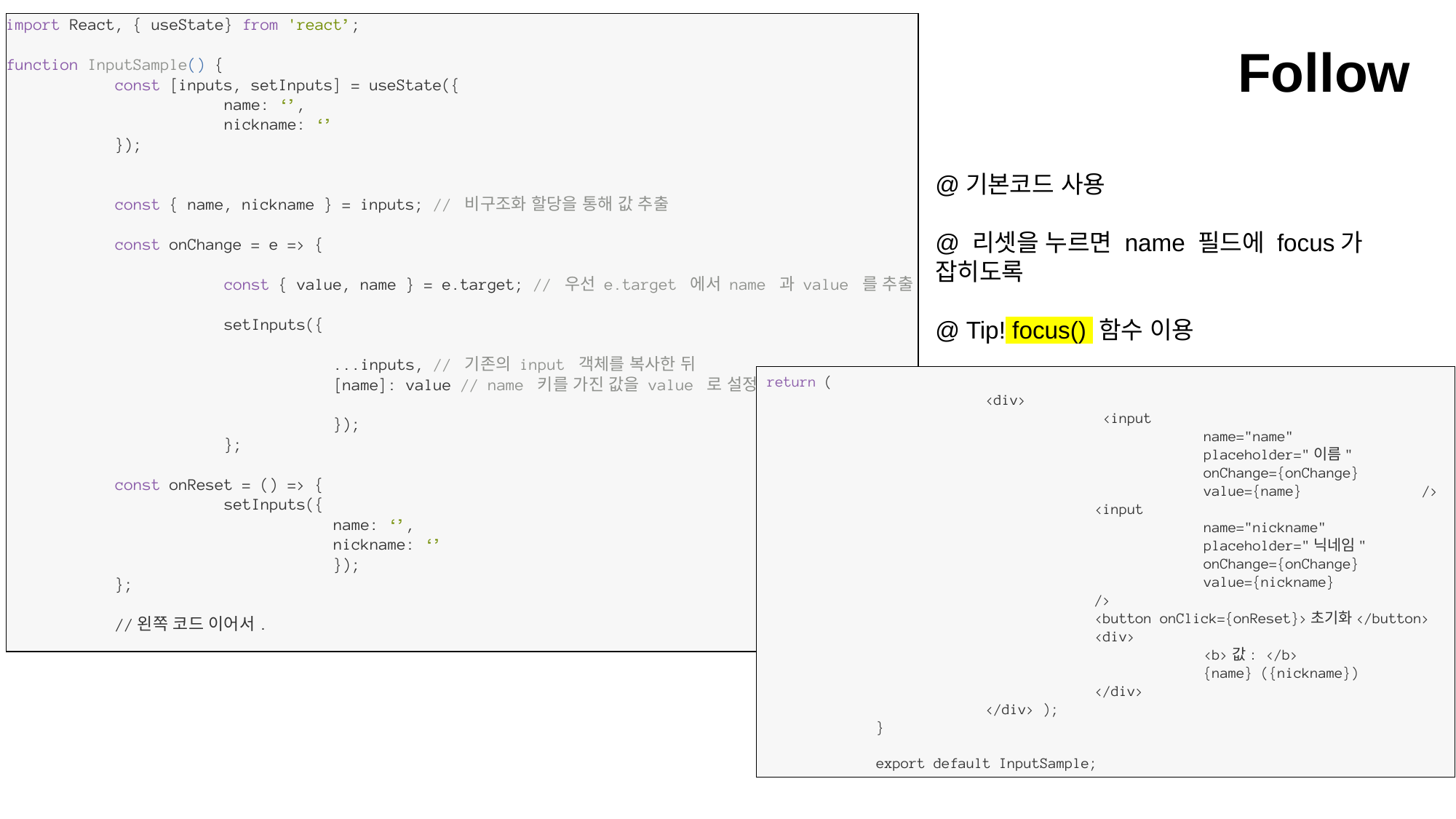

import React, { useState} from 'react’;

function InputSample() {
	const [inputs, setInputs] = useState({
		name: ‘’,
		nickname: ‘’
	});

	const { name, nickname } = inputs; // 비구조화 할당을 통해 값 추출

	const onChange = e => {

		const { value, name } = e.target; // 우선 e.target 에서 name 과 value 를 추출

		setInputs({

			...inputs, // 기존의 input 객체를 복사한 뒤
			[name]: value // name 키를 가진 값을 value 로 설정

			});
		};

	const onReset = () => {
		setInputs({
			name: ‘’,
			nickname: ‘’
			});
	};

	//왼쪽 코드 이어서.

Follow
@기본코드 사용

@ 리셋을 누르면 name 필드에 focus가 잡히도록

@ Tip! focus() 함수 이용

return (
	<div>
		 <input
			name="name"
			placeholder="이름"
			onChange={onChange}
			value={name} 		/>
		<input
			name="nickname"
			placeholder="닉네임"
			onChange={onChange} 				value={nickname}
		/>
		<button onClick={onReset}>초기화</button>
		<div>
			<b>값: </b>
			{name} ({nickname})
		</div>
	</div> );
}

export default InputSample;